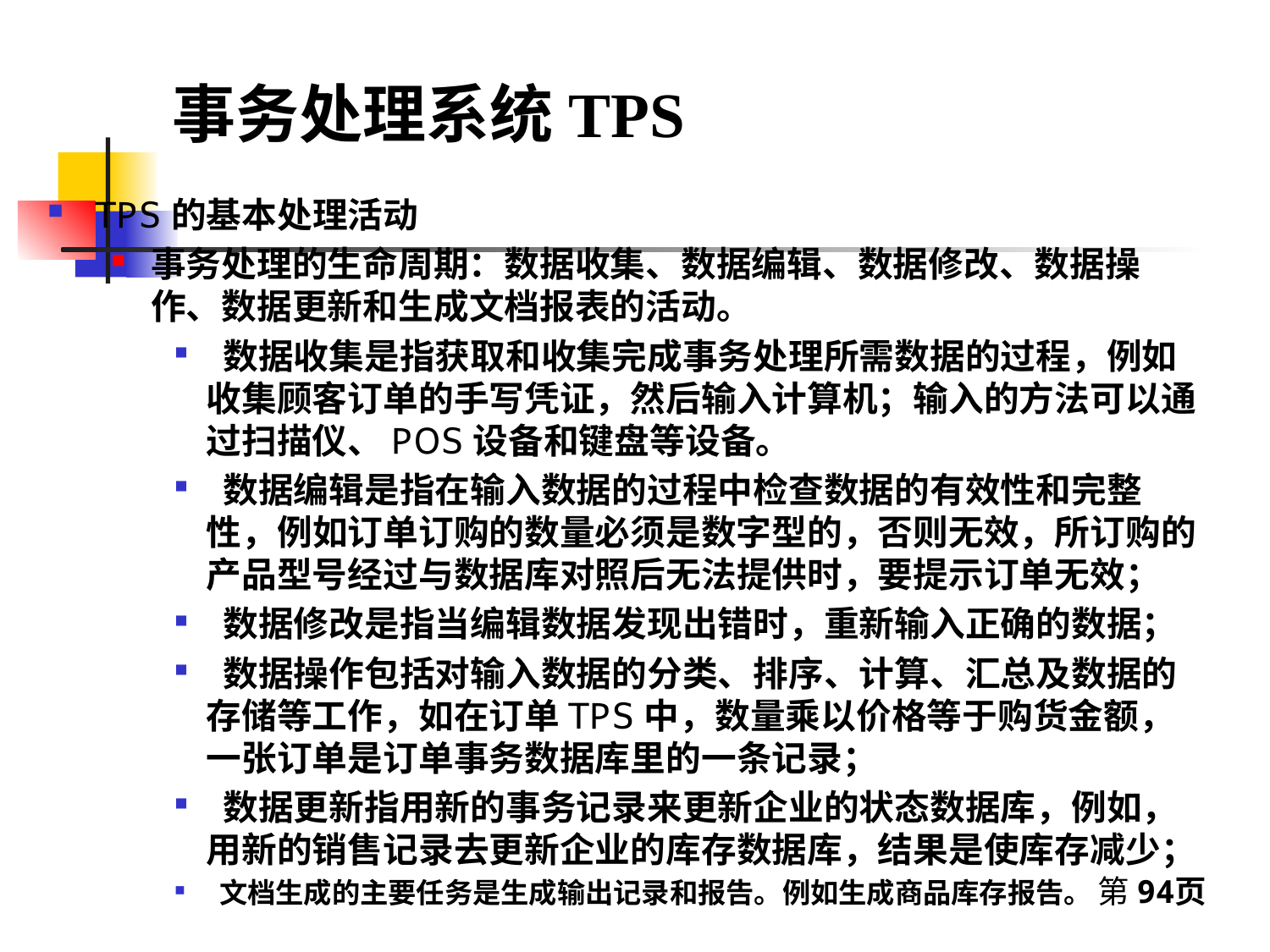

# 事务处理系统TPS
TPS的基本处理活动
事务处理的生命周期：数据收集、数据编辑、数据修改、数据操作、数据更新和生成文档报表的活动。
 数据收集是指获取和收集完成事务处理所需数据的过程，例如收集顾客订单的手写凭证，然后输入计算机；输入的方法可以通过扫描仪、POS设备和键盘等设备。
 数据编辑是指在输入数据的过程中检查数据的有效性和完整性，例如订单订购的数量必须是数字型的，否则无效，所订购的产品型号经过与数据库对照后无法提供时，要提示订单无效；
 数据修改是指当编辑数据发现出错时，重新输入正确的数据；
 数据操作包括对输入数据的分类、排序、计算、汇总及数据的存储等工作，如在订单TPS中，数量乘以价格等于购货金额，一张订单是订单事务数据库里的一条记录；
 数据更新指用新的事务记录来更新企业的状态数据库，例如，用新的销售记录去更新企业的库存数据库，结果是使库存减少；
 文档生成的主要任务是生成输出记录和报告。例如生成商品库存报告。